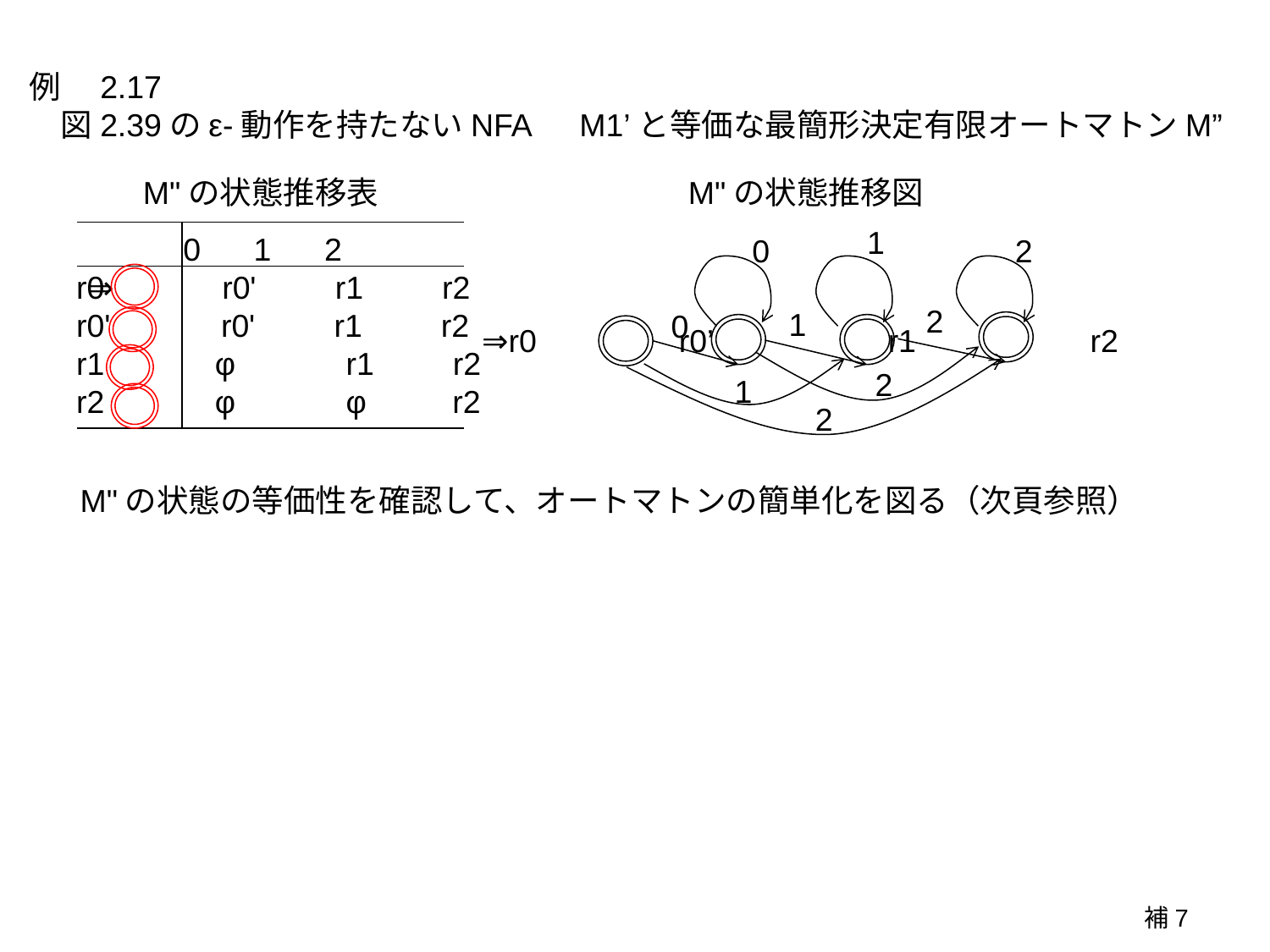

例　2.17
　図2.39のε-動作を持たないNFA　M1’と等価な最簡形決定有限オートマトンM”

M"の状態推移表
M"の状態推移図
1
            0      1      2
r0　　　 r0'　　r1　　r2
r0'　　　r0'　　r1　　r2
r1　　　φ　　　r1　　r2
r2　　　φ　　　φ　 　r2
0
2

⇒

2
1
0

⇒r0　　　　r0’　　　　　r1　　　　　r2

2
1

2
M"の状態の等価性を確認して、オートマトンの簡単化を図る（次頁参照）
補7